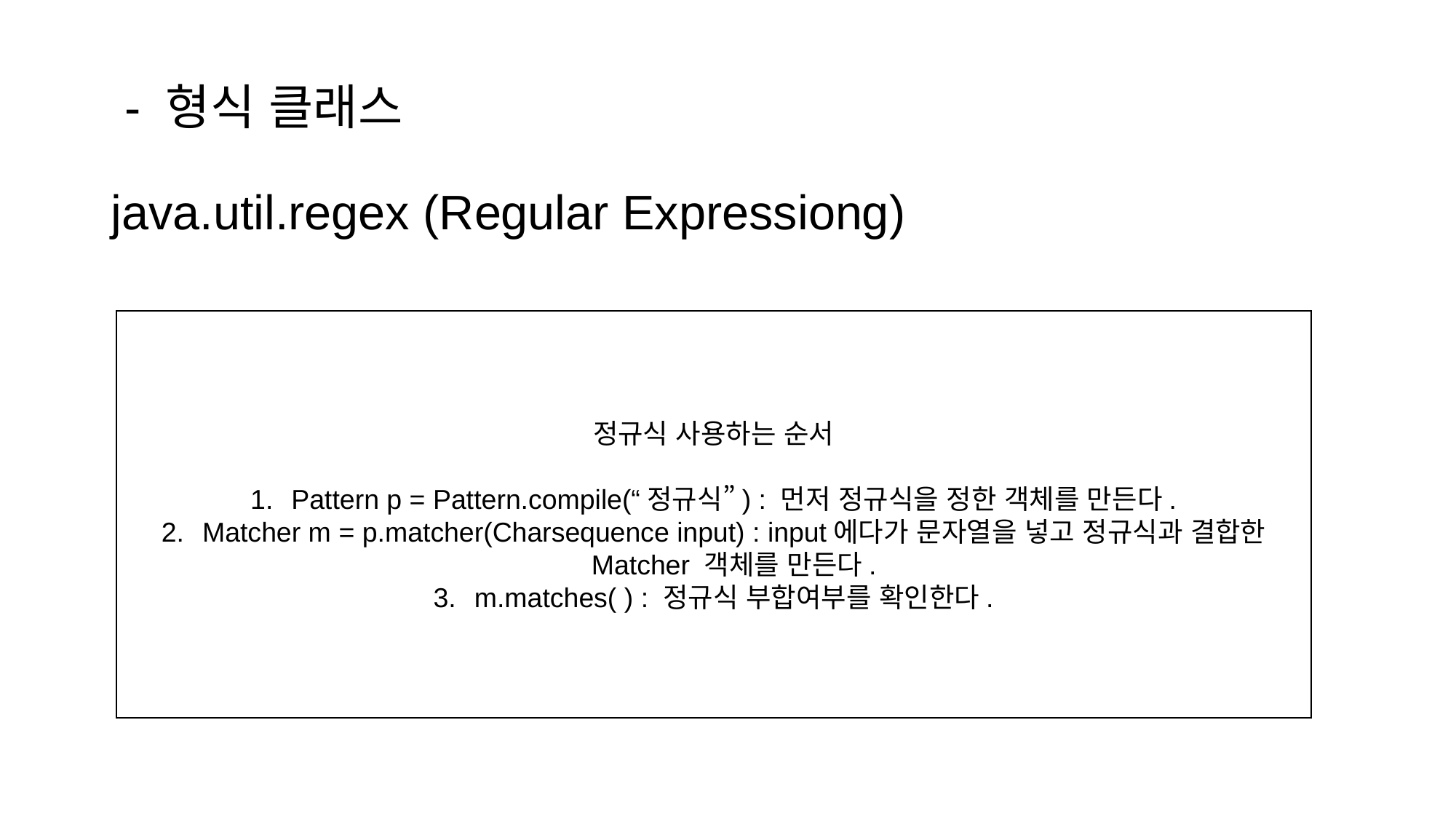

# - 형식 클래스 java.util.regex (Regular Expressiong)
정규식 사용하는 순서

Pattern p = Pattern.compile(“정규식”) : 먼저 정규식을 정한 객체를 만든다.
Matcher m = p.matcher(Charsequence input) : input에다가 문자열을 넣고 정규식과 결합한 Matcher 객체를 만든다.
m.matches( ) : 정규식 부합여부를 확인한다.